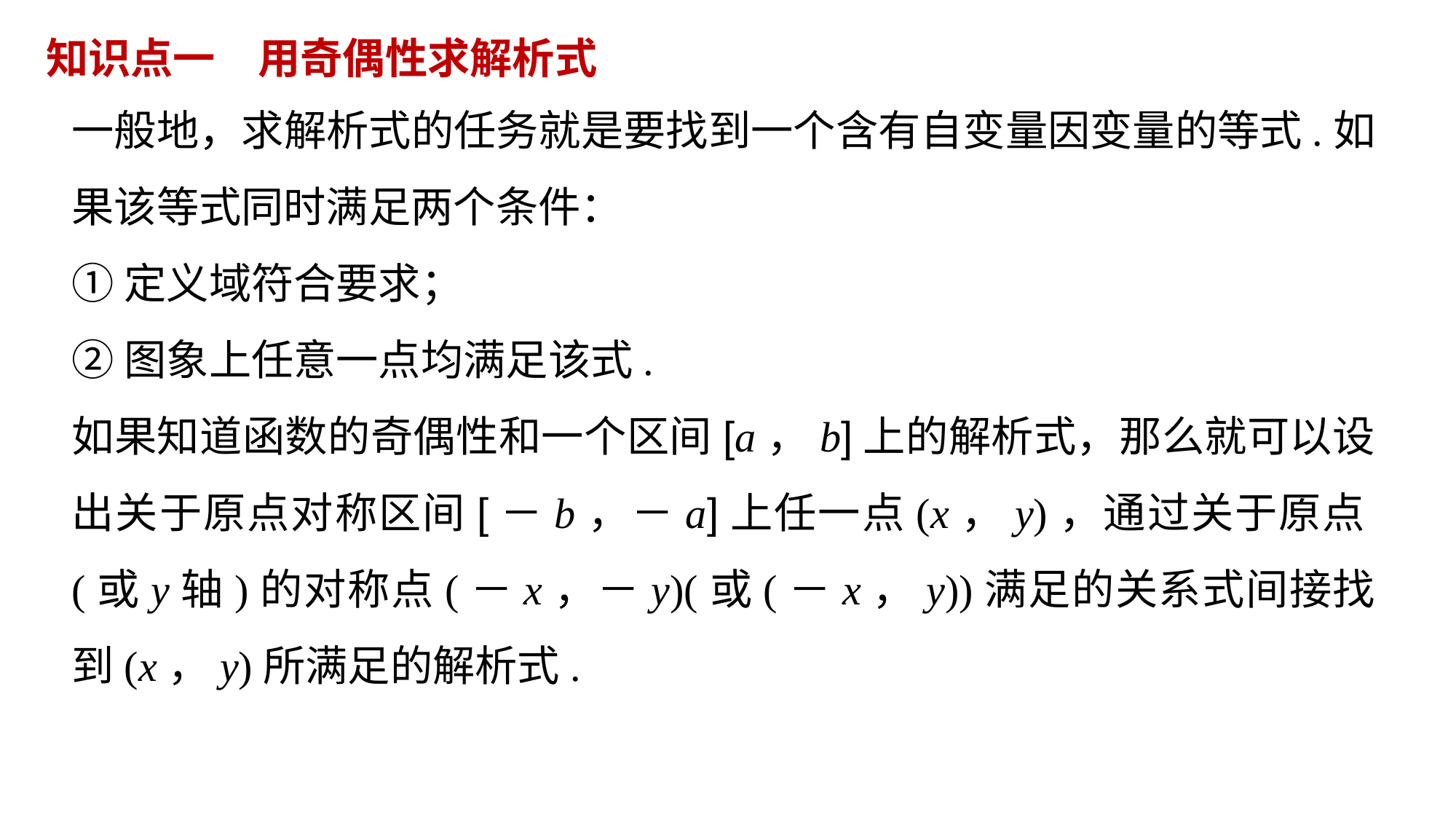

知识点一　用奇偶性求解析式
一般地，求解析式的任务就是要找到一个含有自变量因变量的等式.如果该等式同时满足两个条件：
①定义域符合要求；
②图象上任意一点均满足该式.
如果知道函数的奇偶性和一个区间[a，b]上的解析式，那么就可以设出关于原点对称区间[－b，－a]上任一点(x，y)，通过关于原点(或y轴)的对称点(－x，－y)(或(－x，y))满足的关系式间接找到(x，y)所满足的解析式.